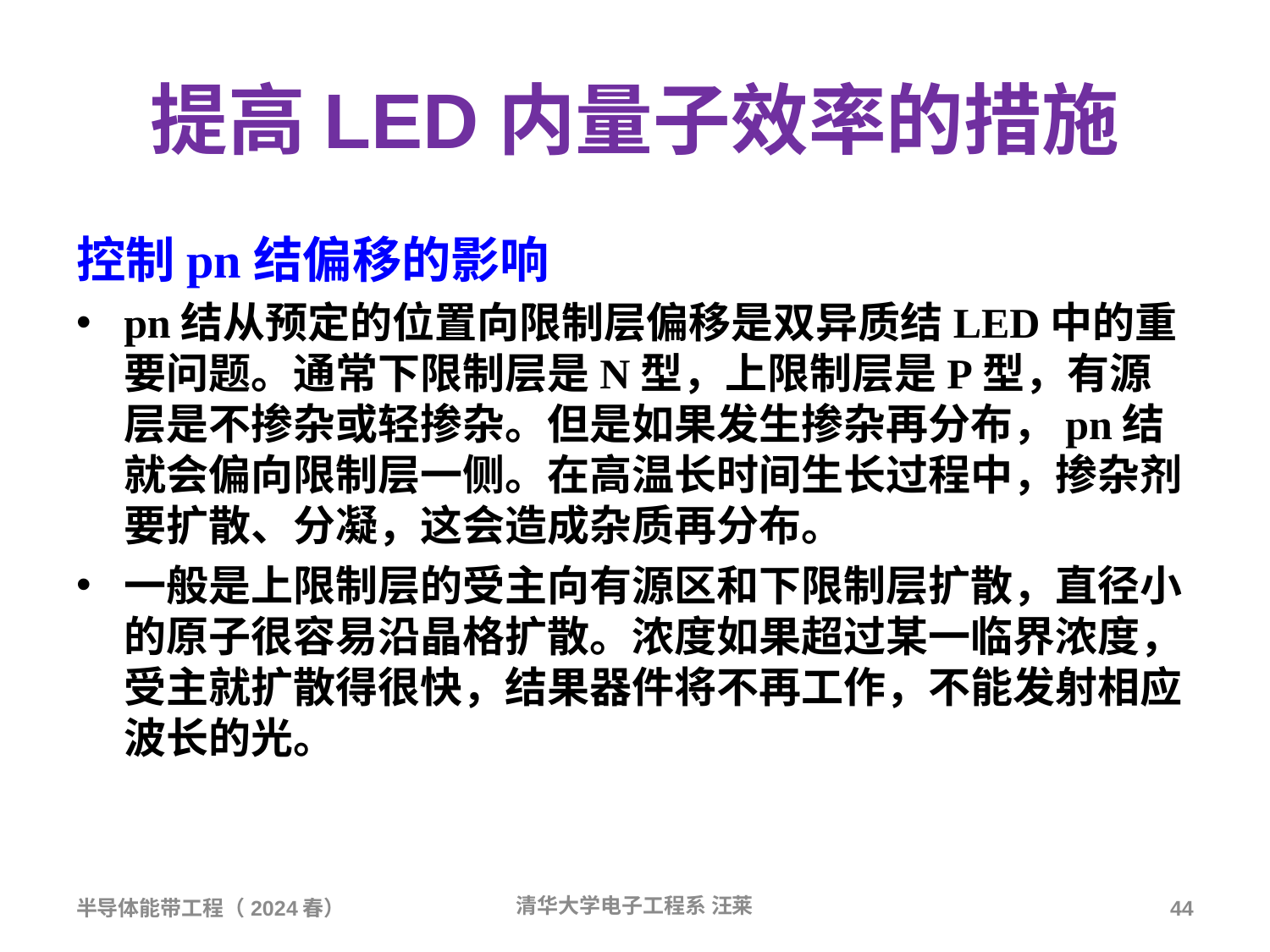

# 提高LED内量子效率的措施
控制pn结偏移的影响
pn结从预定的位置向限制层偏移是双异质结LED中的重要问题。通常下限制层是N型，上限制层是P型，有源层是不掺杂或轻掺杂。但是如果发生掺杂再分布，pn结就会偏向限制层一侧。在高温长时间生长过程中，掺杂剂要扩散、分凝，这会造成杂质再分布。
一般是上限制层的受主向有源区和下限制层扩散，直径小的原子很容易沿晶格扩散。浓度如果超过某一临界浓度，受主就扩散得很快，结果器件将不再工作，不能发射相应波长的光。

半导体能带工程（2024春）
清华大学电子工程系 汪莱
44